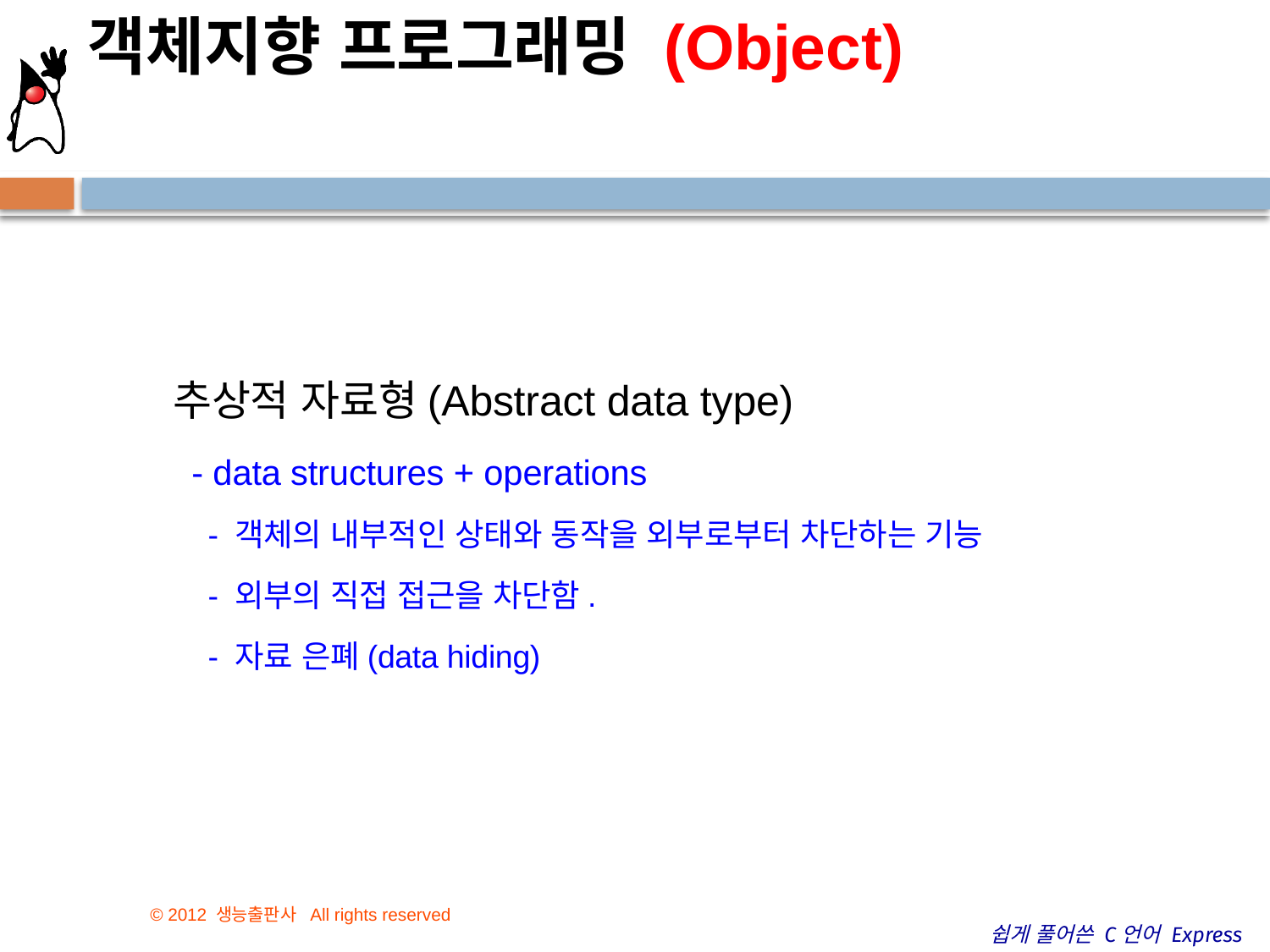

객체지향 프로그래밍 (Object)
추상적 자료형(Abstract data type)
               - data structures + operations
    - 객체의 내부적인 상태와 동작을 외부로부터 차단하는 기능
    - 외부의 직접 접근을 차단함.
    - 자료 은폐(data hiding)